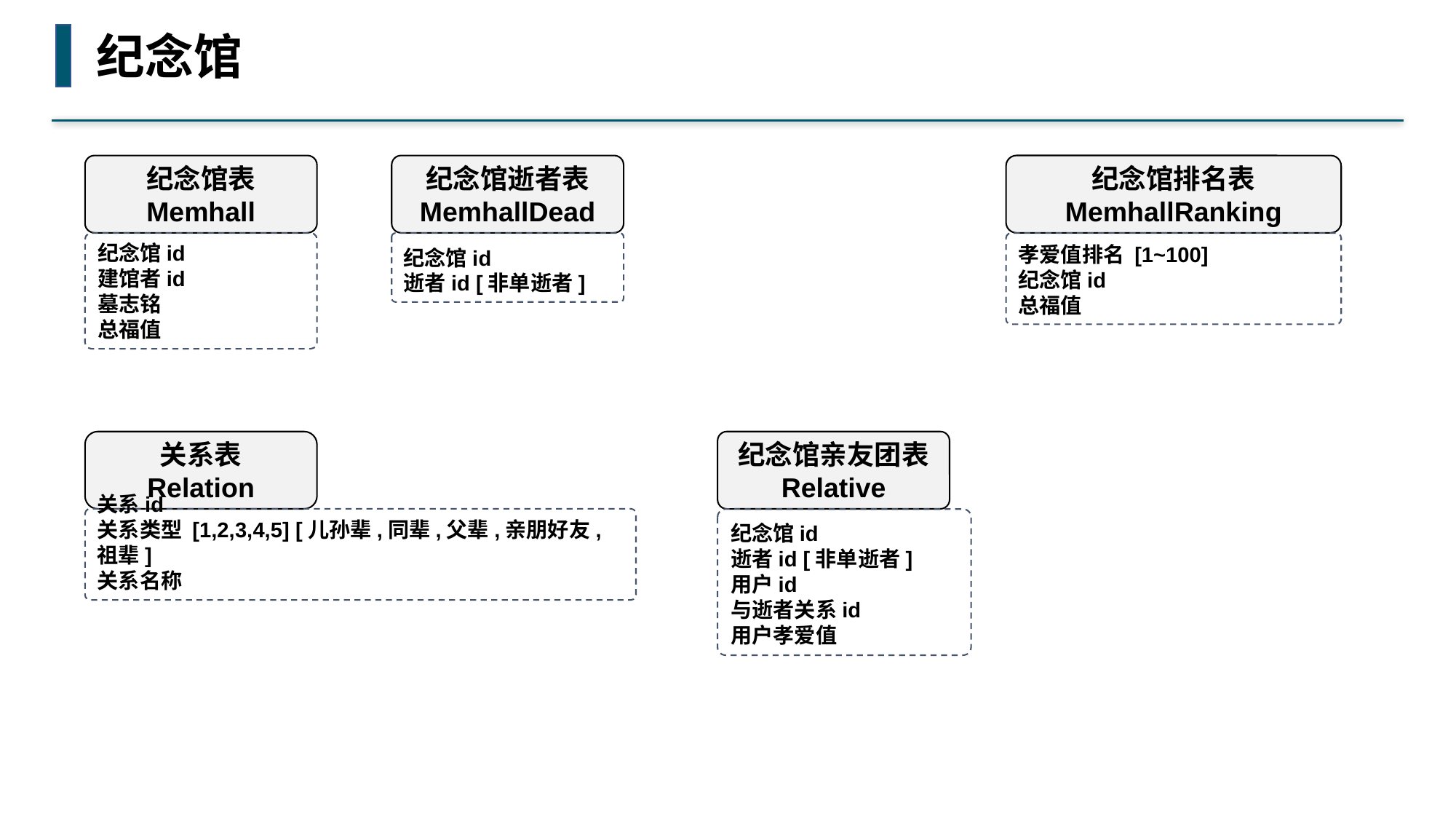

纪念馆

纪念馆表
Memhall
纪念馆逝者表
MemhallDead
纪念馆排名表
MemhallRanking
孝爱值排名 [1~100]
纪念馆id
总福值
纪念馆id
建馆者id
墓志铭
总福值
纪念馆id
逝者id [非单逝者]
关系表
Relation
纪念馆亲友团表
Relative
关系id
关系类型 [1,2,3,4,5] [儿孙辈,同辈,父辈,亲朋好友,祖辈]
关系名称
纪念馆id
逝者id [非单逝者]
用户id
与逝者关系id
用户孝爱值